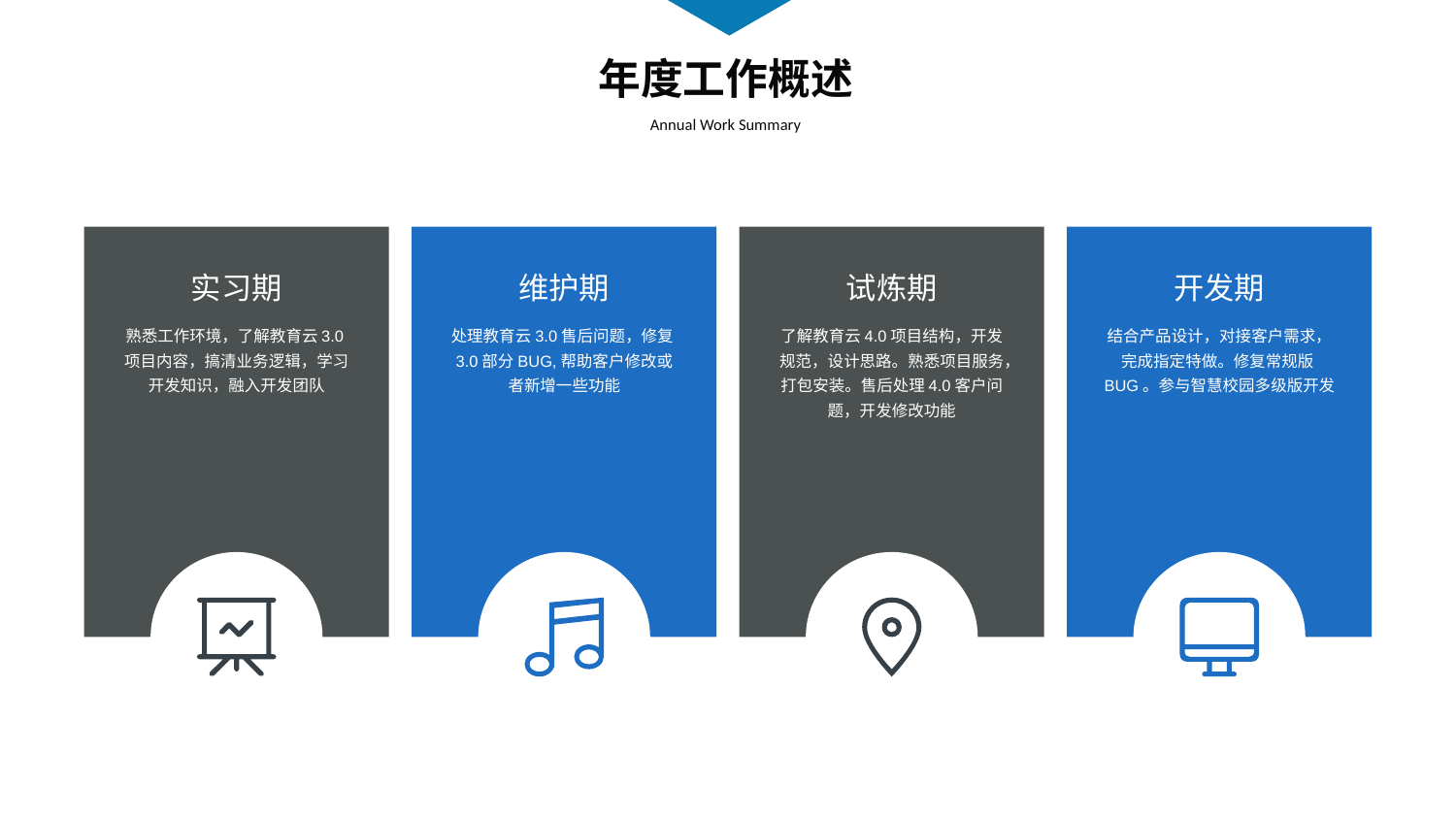

年度工作概述
Annual Work Summary

实习期
熟悉工作环境，了解教育云3.0项目内容，搞清业务逻辑，学习开发知识，融入开发团队

维护期
处理教育云3.0售后问题，修复3.0部分BUG,帮助客户修改或者新增一些功能

试炼期
了解教育云4.0项目结构，开发规范，设计思路。熟悉项目服务，打包安装。售后处理4.0客户问题，开发修改功能

开发期
结合产品设计，对接客户需求，完成指定特做。修复常规版BUG。参与智慧校园多级版开发